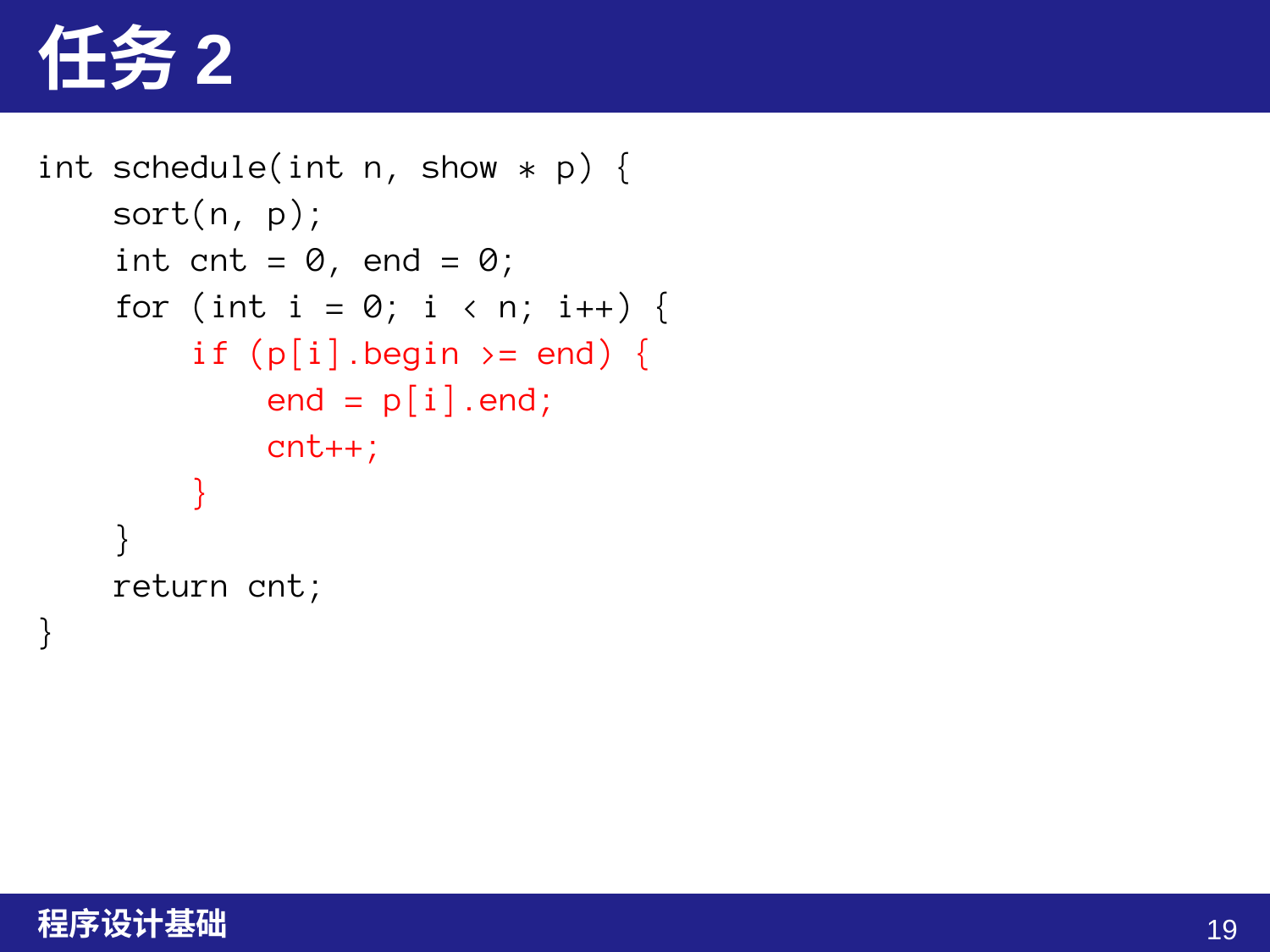

# 任务2
int schedule(int n, show * p) {
    sort(n, p);
    int cnt = 0, end = 0;
    for (int i = 0; i < n; i++) {
        if (p[i].begin >= end) {
            end = p[i].end;
            cnt++;
        }
    }
    return cnt;
}